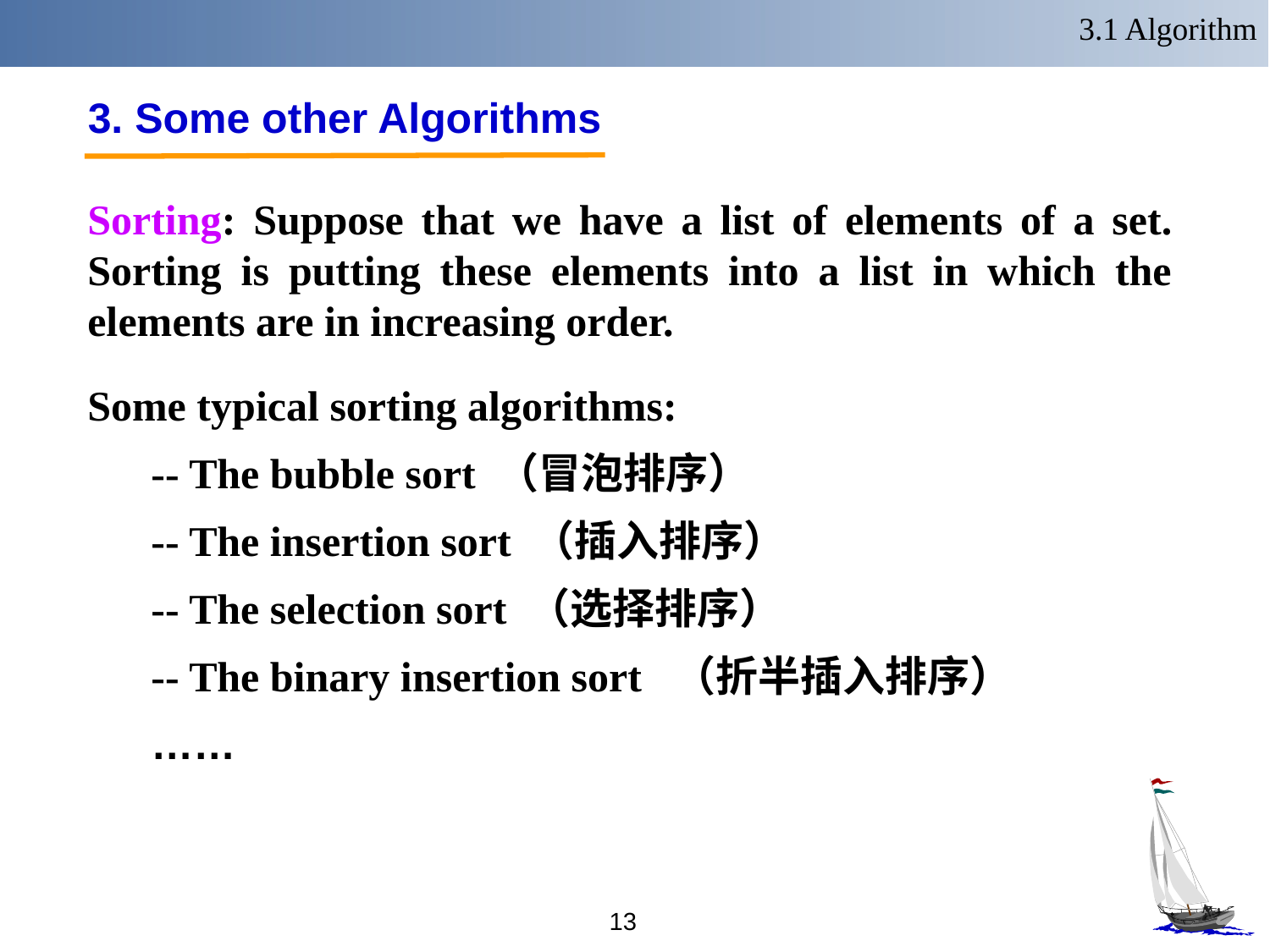

3.1 Algorithm
3. Some other Algorithms

Sorting: Suppose that we have a list of elements of a set. Sorting is putting these elements into a list in which the elements are in increasing order.
Some typical sorting algorithms:
-- The bubble sort （冒泡排序）
-- The insertion sort （插入排序）
-- The selection sort （选择排序）
-- The binary insertion sort  （折半插入排序）
……
13